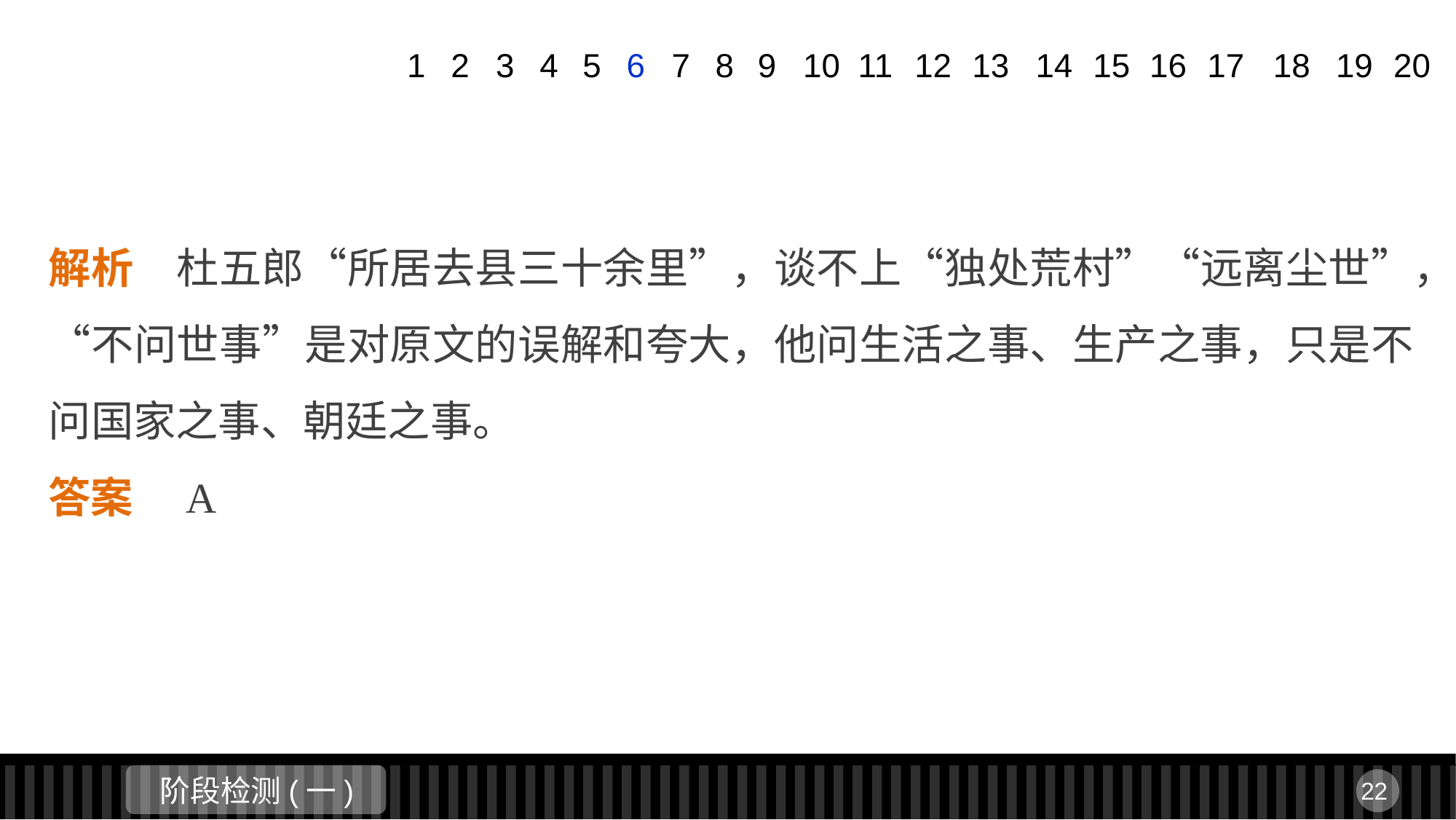

1
2
3
4
5
6
7
8
9
11
12
13
14
15
16
17
18
19
20
10
解析　杜五郎“所居去县三十余里”，谈不上“独处荒村”“远离尘世”，“不问世事”是对原文的误解和夸大，他问生活之事、生产之事，只是不问国家之事、朝廷之事。
答案　A